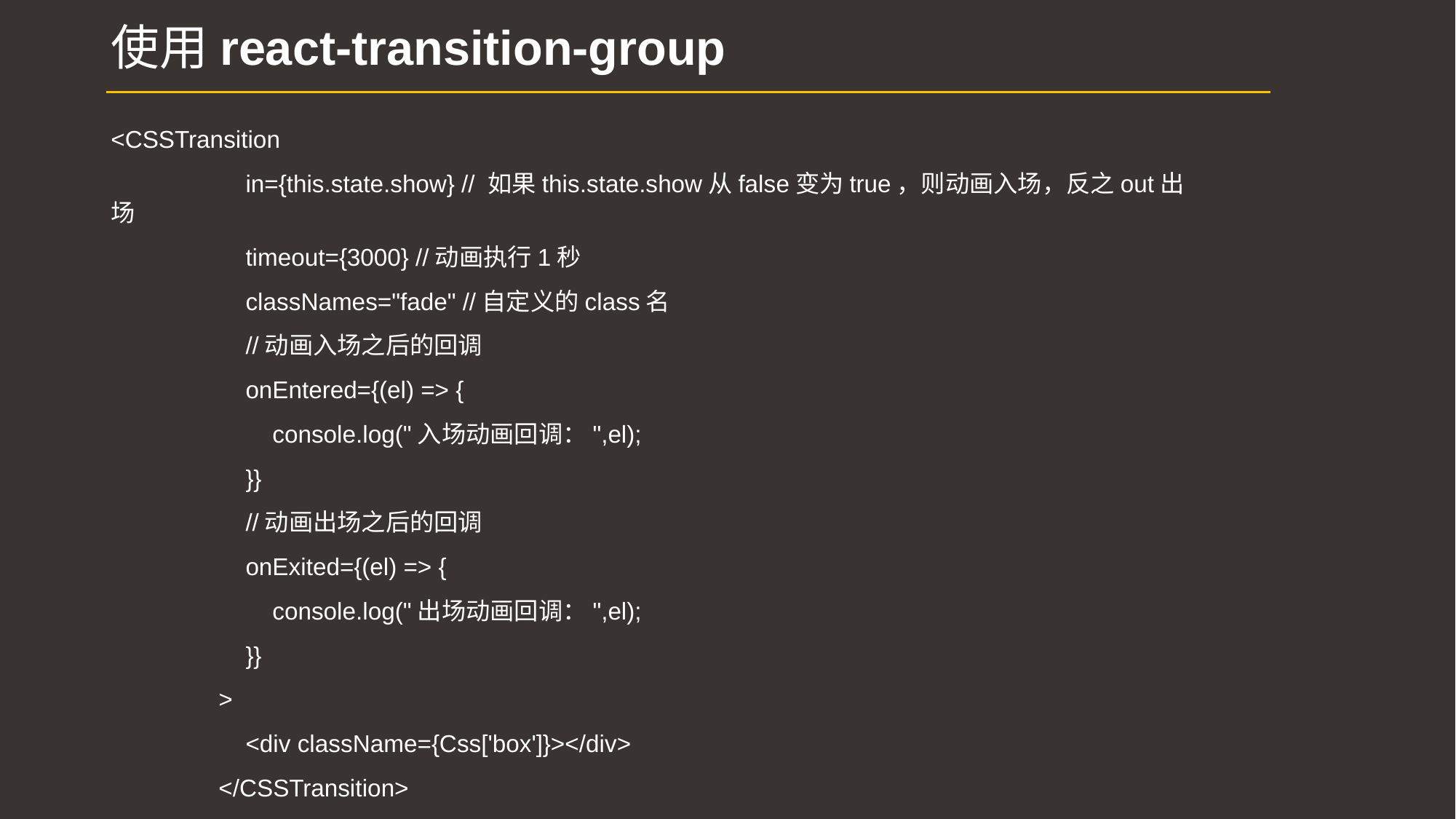

# 使用react-transition-group
<CSSTransition
                    in={this.state.show} // 如果this.state.show从false变为true，则动画入场，反之out出场
                    timeout={3000} //动画执行1秒
                    classNames="fade" //自定义的class名
                    //动画入场之后的回调
                    onEntered={(el) => {
                        console.log("入场动画回调：",el);
                    }}
                    //动画出场之后的回调
                    onExited={(el) => {
                        console.log("出场动画回调：",el);
                    }}
                >
                    <div className={Css['box']}></div>
                </CSSTransition>